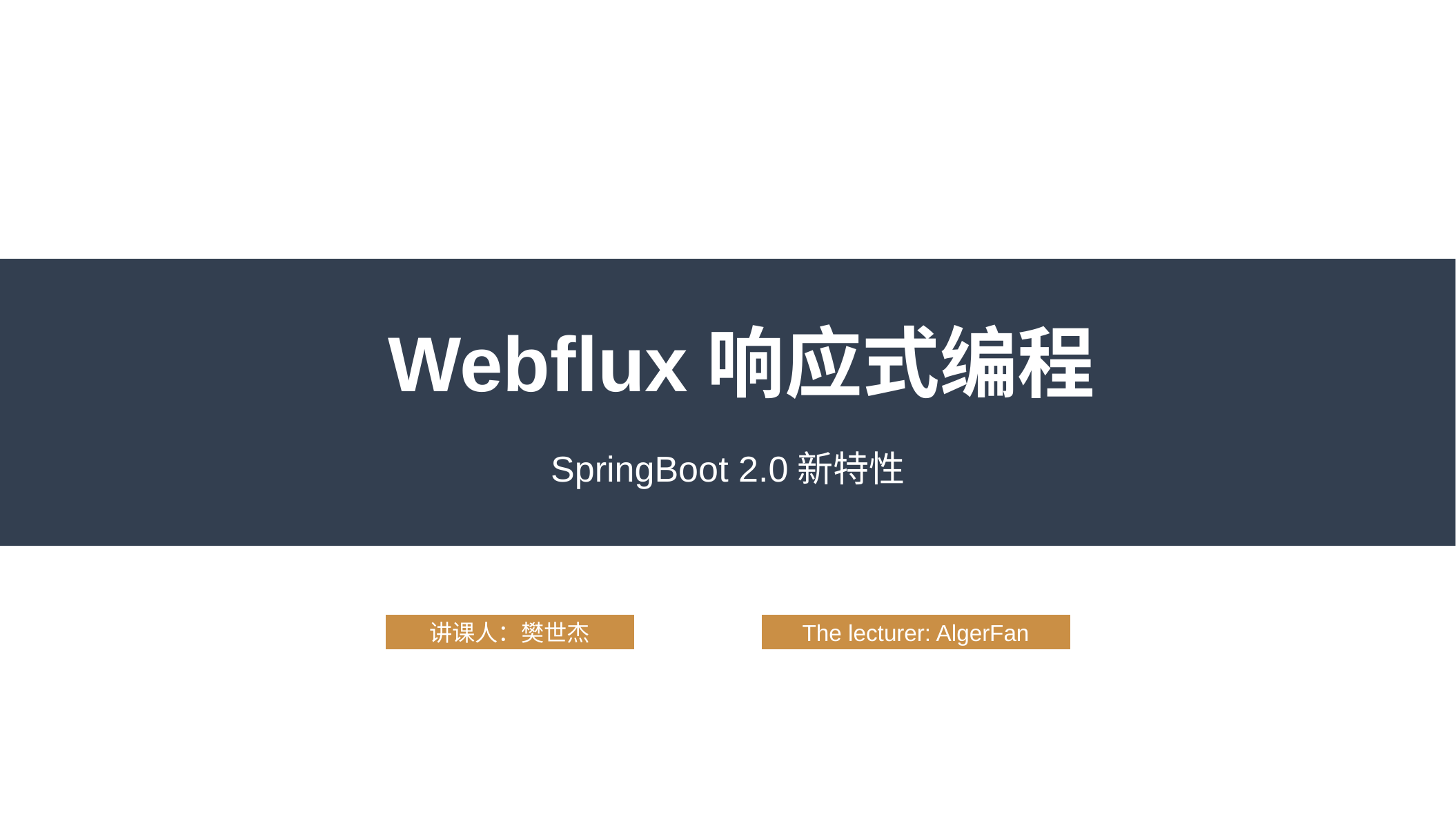

Webflux响应式编程
SpringBoot 2.0新特性
讲课人：樊世杰
The lecturer: AlgerFan